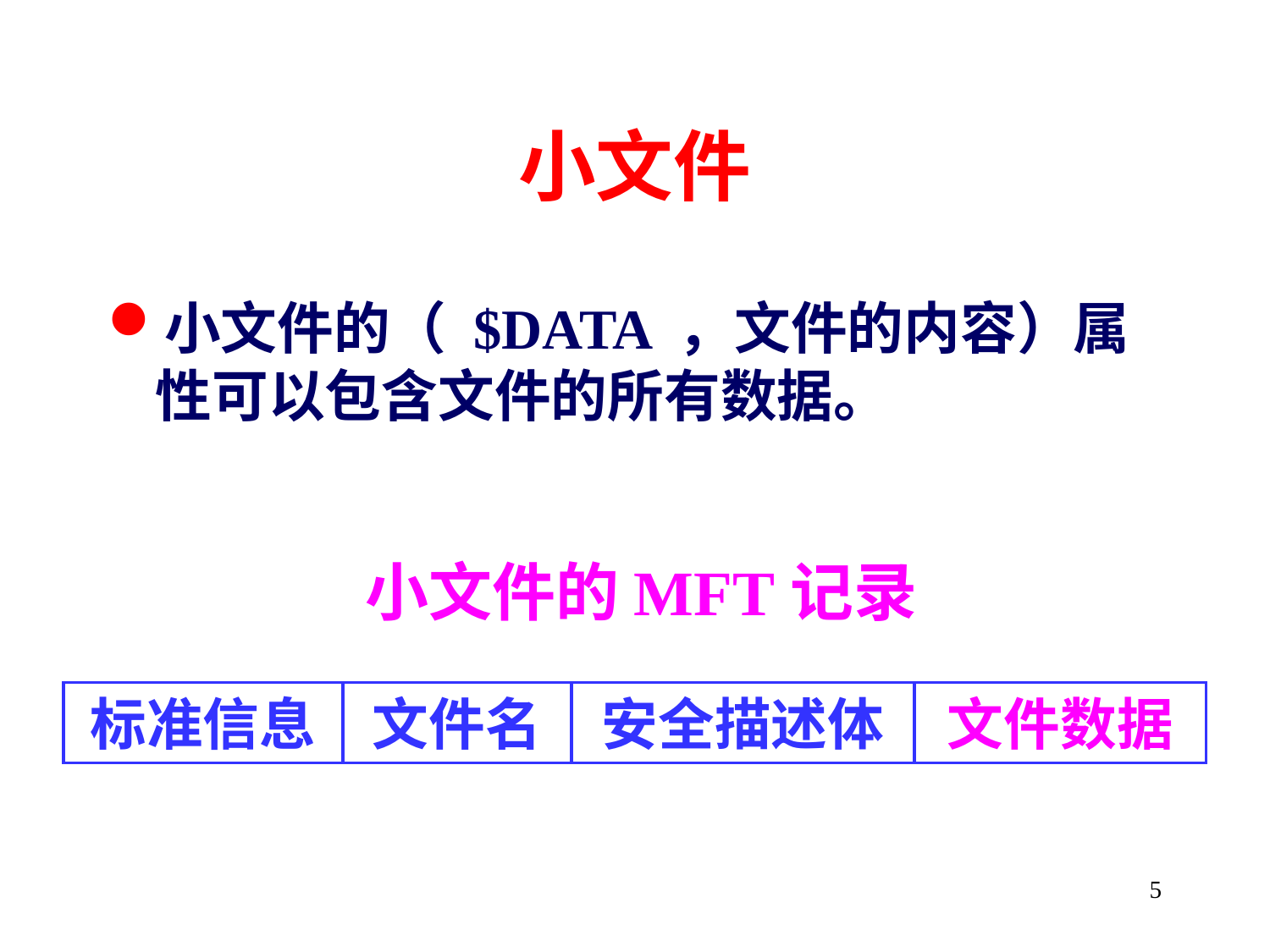

# 小文件
小文件的（ $DATA ，文件的内容）属性可以包含文件的所有数据。
小文件的MFT记录
标准信息
文件名
安全描述体
文件数据
5